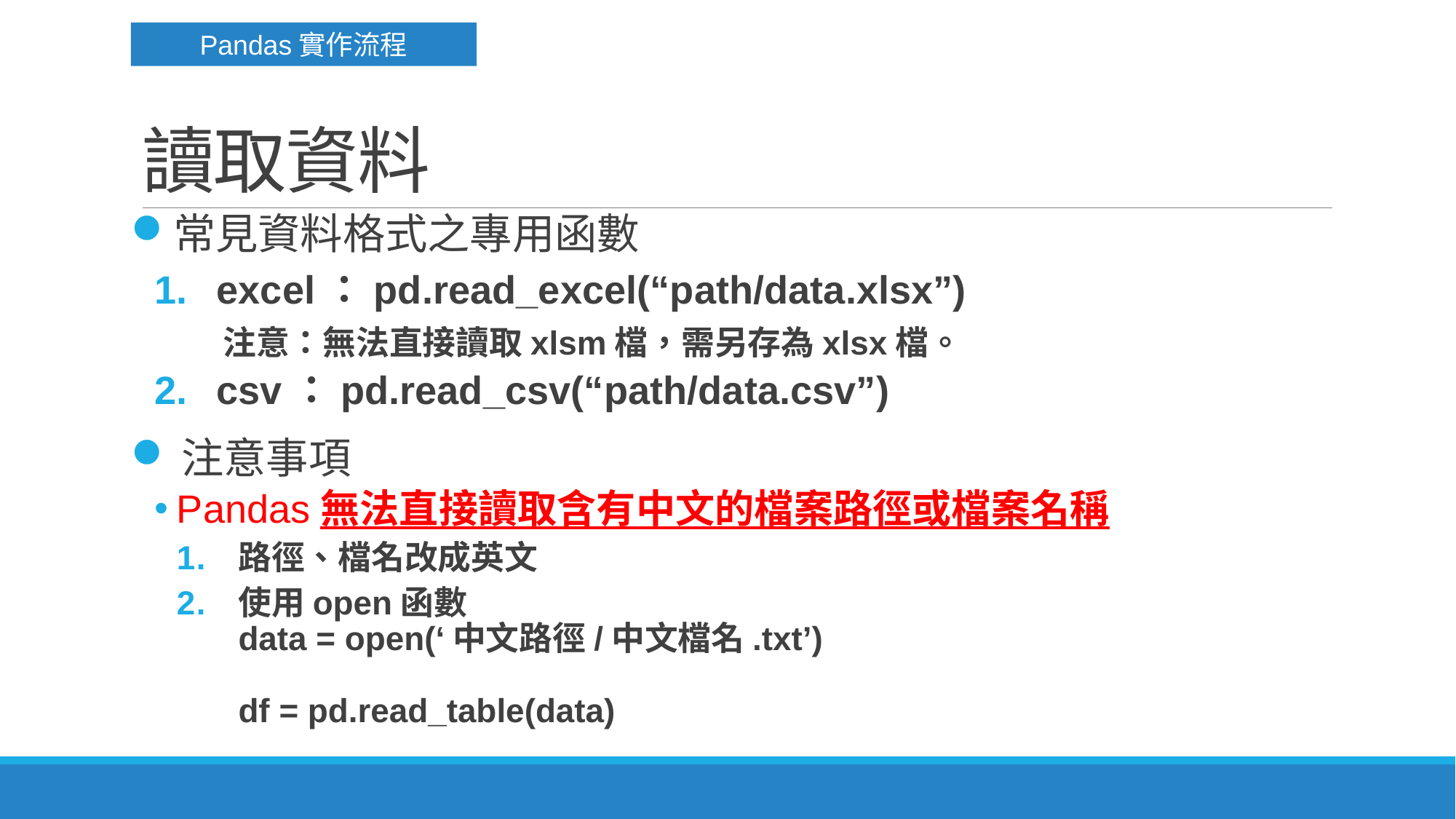

Pandas實作流程
# 讀取資料
常見資料格式之專用函數
excel：pd.read_excel(“path/data.xlsx”)
     注意：無法直接讀取xlsm檔，需另存為xlsx檔。
csv：pd.read_csv(“path/data.csv”)
注意事項
Pandas無法直接讀取含有中文的檔案路徑或檔案名稱
路徑、檔名改成英文
使用open函數
data = open(‘中文路徑/中文檔名.txt’)
df = pd.read_table(data)